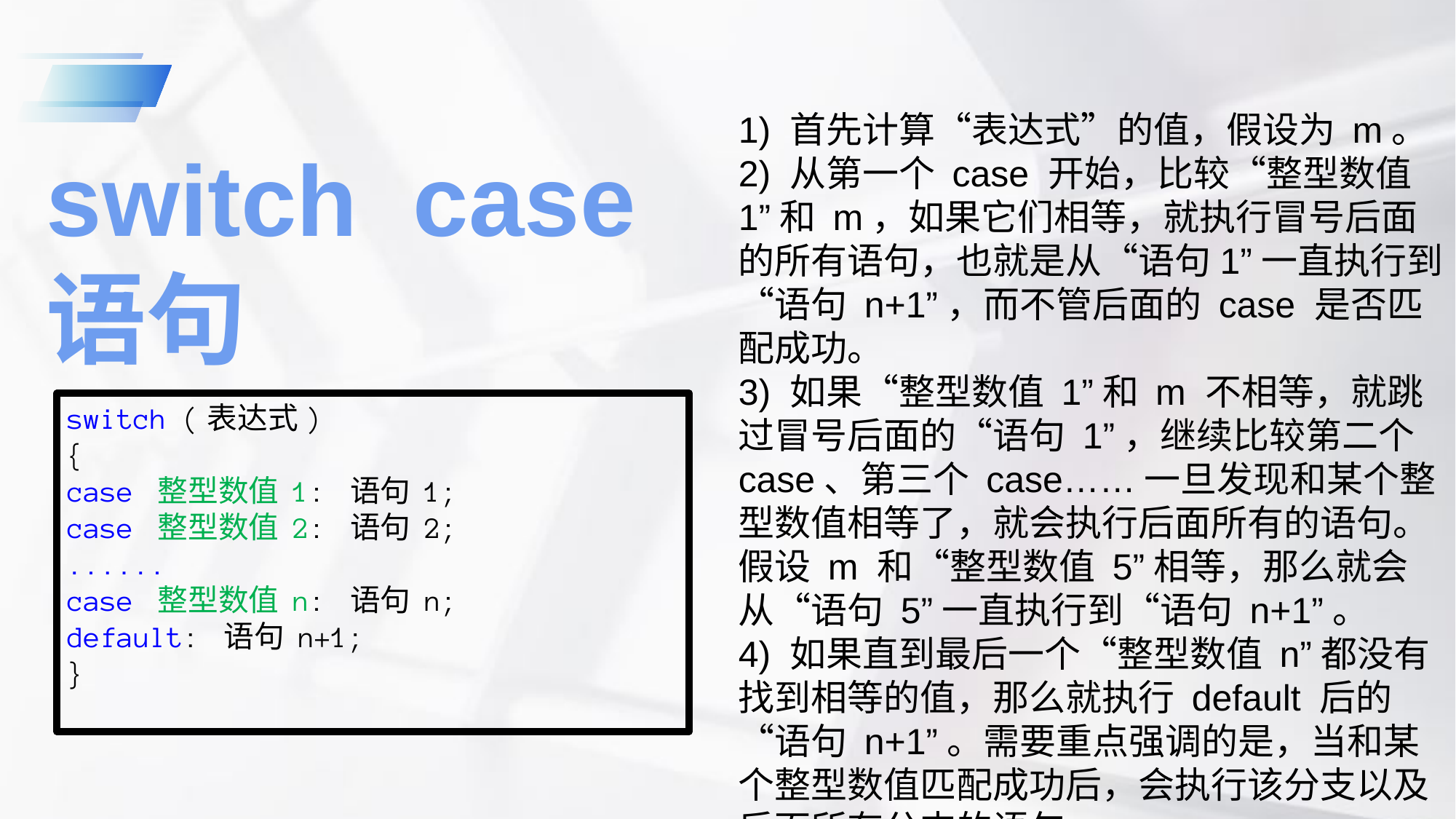

1) 首先计算“表达式”的值，假设为 m。
2) 从第一个 case 开始，比较“整型数值 1”和 m，如果它们相等，就执行冒号后面的所有语句，也就是从“语句1”一直执行到“语句 n+1”，而不管后面的 case 是否匹配成功。
3) 如果“整型数值 1”和 m 不相等，就跳过冒号后面的“语句 1”，继续比较第二个 case、第三个 case……一旦发现和某个整型数值相等了，就会执行后面所有的语句。假设 m 和“整型数值 5”相等，那么就会从“语句 5”一直执行到“语句 n+1”。
4) 如果直到最后一个“整型数值 n”都没有找到相等的值，那么就执行 default 后的“语句 n+1”。需要重点强调的是，当和某个整型数值匹配成功后，会执行该分支以及后面所有分支的语句。
switch  case语句
switch (表达式)
{
case 整型数值 1: 语句 1;
case 整型数值 2: 语句 2;
......
case 整型数值 n: 语句 n;
default: 语句 n+1;
}